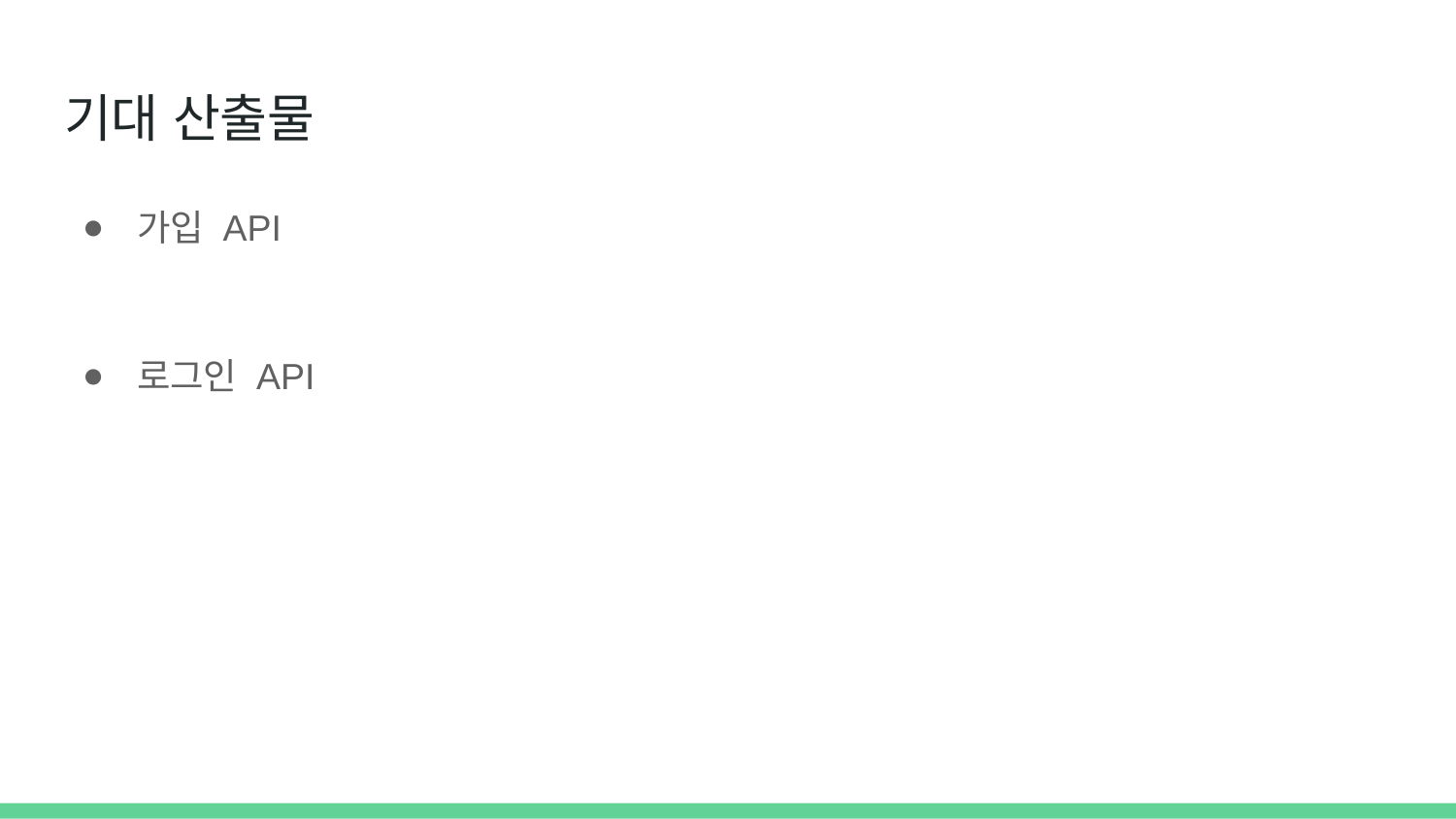

# 기대 산출물
가입 API

로그인 API